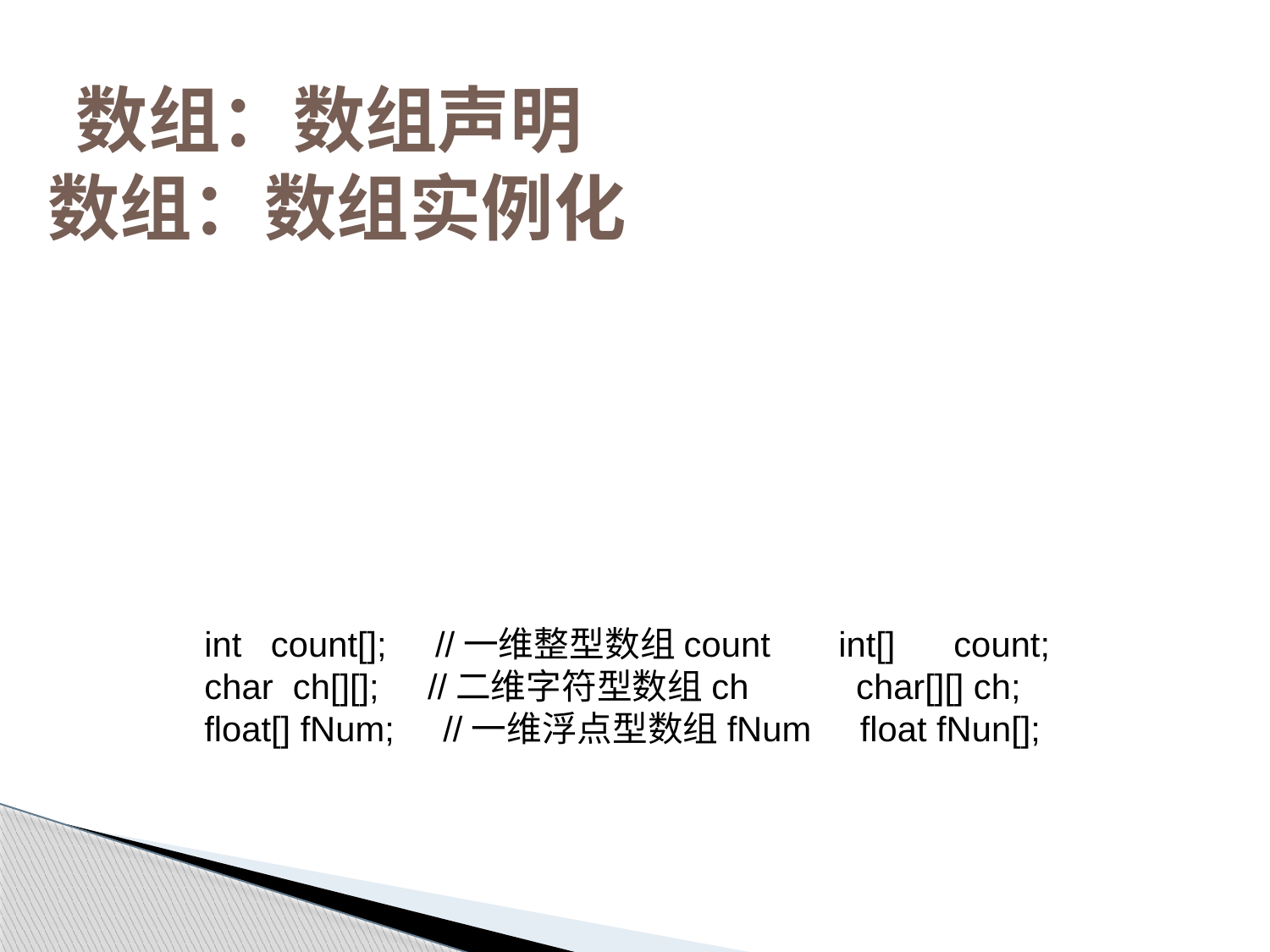

# 数组：数组声明
数组：数组实例化

int   count[];     //一维整型数组count       int[]      count;
char  ch[][];     //二维字符型数组ch           char[][] ch;
float[] fNum;     //一维浮点型数组fNum     float fNun[];